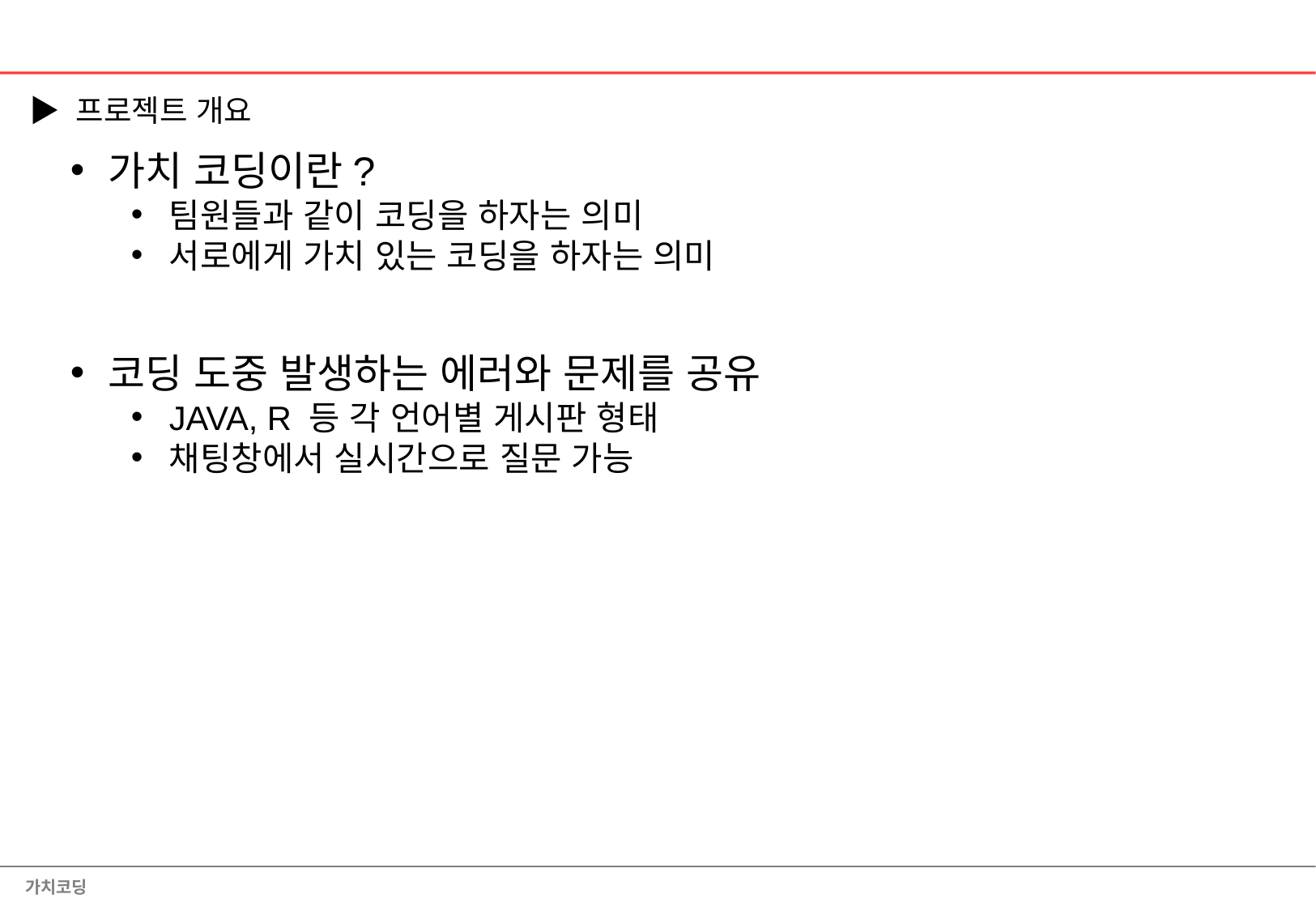

▶ 프로젝트 개요
가치 코딩이란?
팀원들과 같이 코딩을 하자는 의미
서로에게 가치 있는 코딩을 하자는 의미

코딩 도중 발생하는 에러와 문제를 공유
JAVA, R 등 각 언어별 게시판 형태
채팅창에서 실시간으로 질문 가능